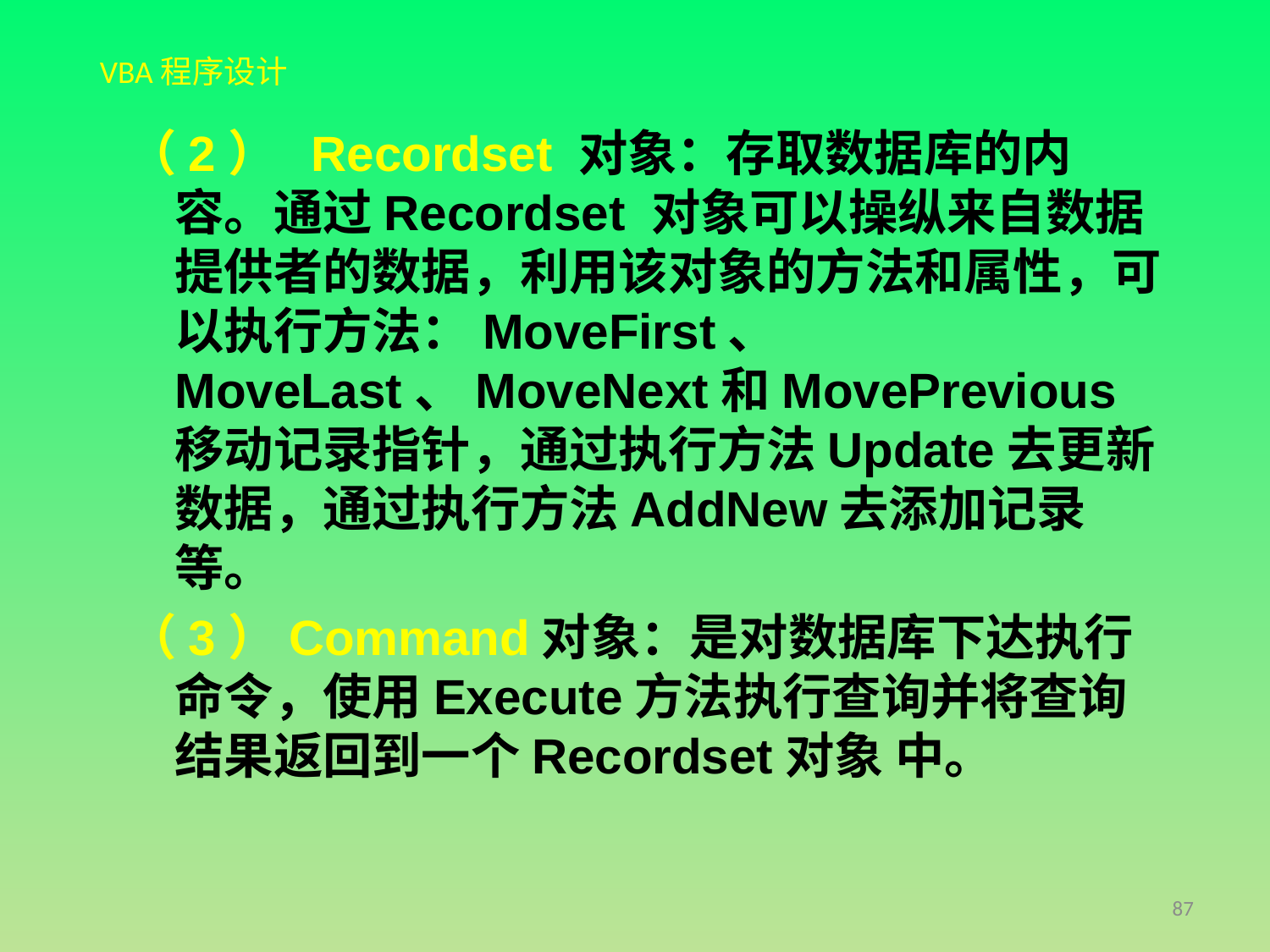

（2）  Recordset 对象：存取数据库的内容。通过Recordset 对象可以操纵来自数据提供者的数据，利用该对象的方法和属性，可以执行方法：MoveFirst、 MoveLast、MoveNext和MovePrevious移动记录指针，通过执行方法Update去更新数据，通过执行方法AddNew去添加记录等。
（3）Command对象：是对数据库下达执行命令，使用Execute方法执行查询并将查询结果返回到一个Recordset对象 中。
87